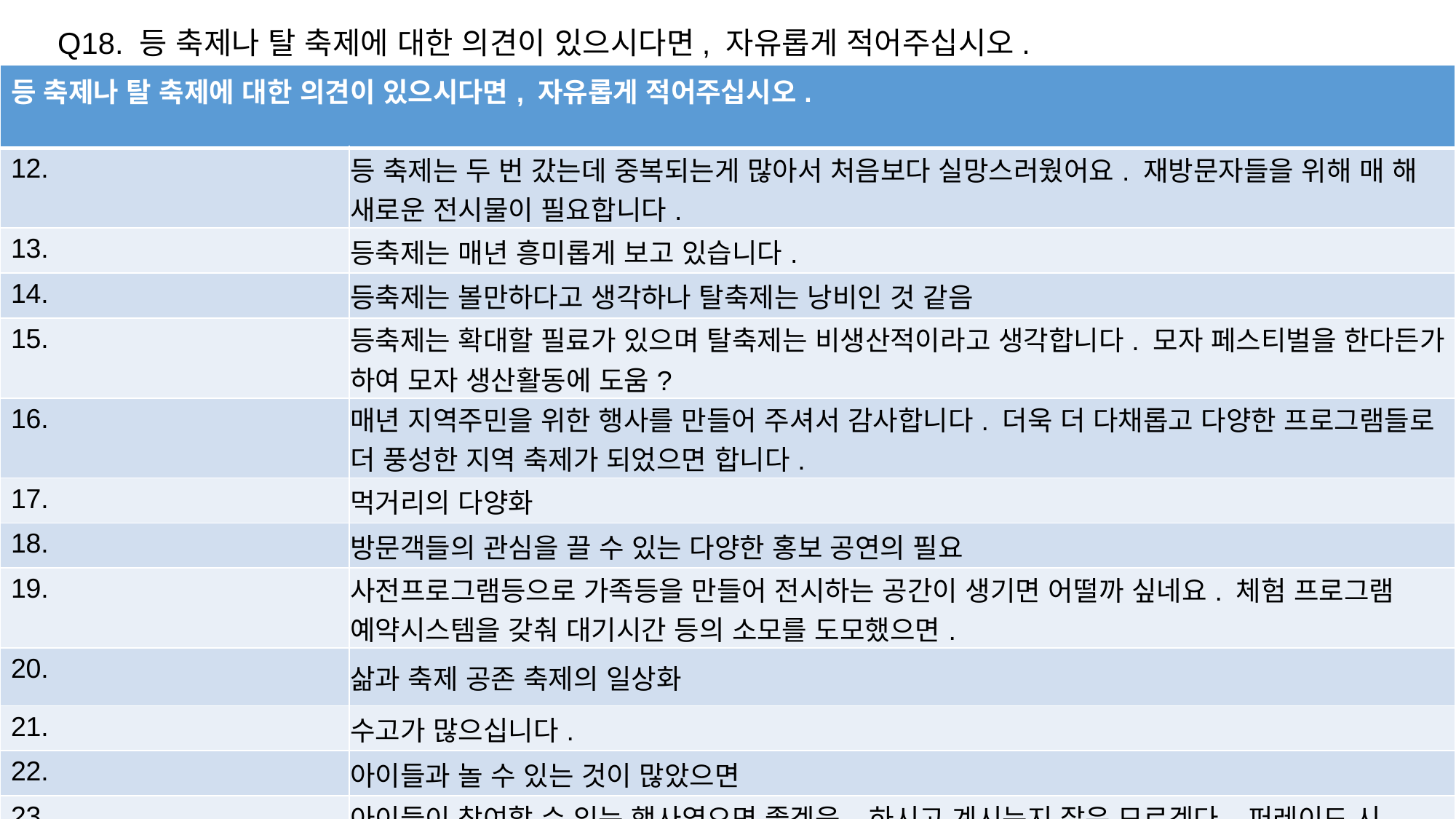

Q18. 등 축제나 탈 축제에 대한 의견이 있으시다면, 자유롭게 적어주십시오.
| 등 축제나 탈 축제에 대한 의견이 있으시다면, 자유롭게 적어주십시오. |  |
| --- | --- |
| 12. | 등 축제는 두 번 갔는데 중복되는게 많아서 처음보다 실망스러웠어요. 재방문자들을 위해 매 해 새로운 전시물이 필요합니다. |
| 13. | 등축제는 매년 흥미롭게 보고 있습니다. |
| 14. | 등축제는 볼만하다고 생각하나 탈축제는 낭비인 것 같음 |
| 15. | 등축제는 확대할 필료가 있으며 탈축제는 비생산적이라고 생각합니다. 모자 페스티벌을 한다든가 하여 모자 생산활동에 도움? |
| 16. | 매년 지역주민을 위한 행사를 만들어 주셔서 감사합니다. 더욱 더 다채롭고 다양한 프로그램들로 더 풍성한 지역 축제가 되었으면 합니다. |
| 17. | 먹거리의 다양화 |
| 18. | 방문객들의 관심을 끌 수 있는 다양한 홍보 공연의 필요 |
| 19. | 사전프로그램등으로 가족등을 만들어 전시하는 공간이 생기면 어떨까 싶네요. 체험 프로그램 예약시스템을 갖춰 대기시간 등의 소모를 도모했으면. |
| 20. | 삶과 축제 공존 축제의 일상화 |
| 21. | 수고가 많으십니다. |
| 22. | 아이들과 놀 수 있는 것이 많았으면 |
| 23. | 아이들이 참여할 수 있는 행사였으면 좋겠음. 하시고 계시는지 잘은 모르겠다. 퍼레이드 시 아이들이 여러나라의 탈을 쓰고 같이 행진하는 등(가족단위, 친구들끼리) |